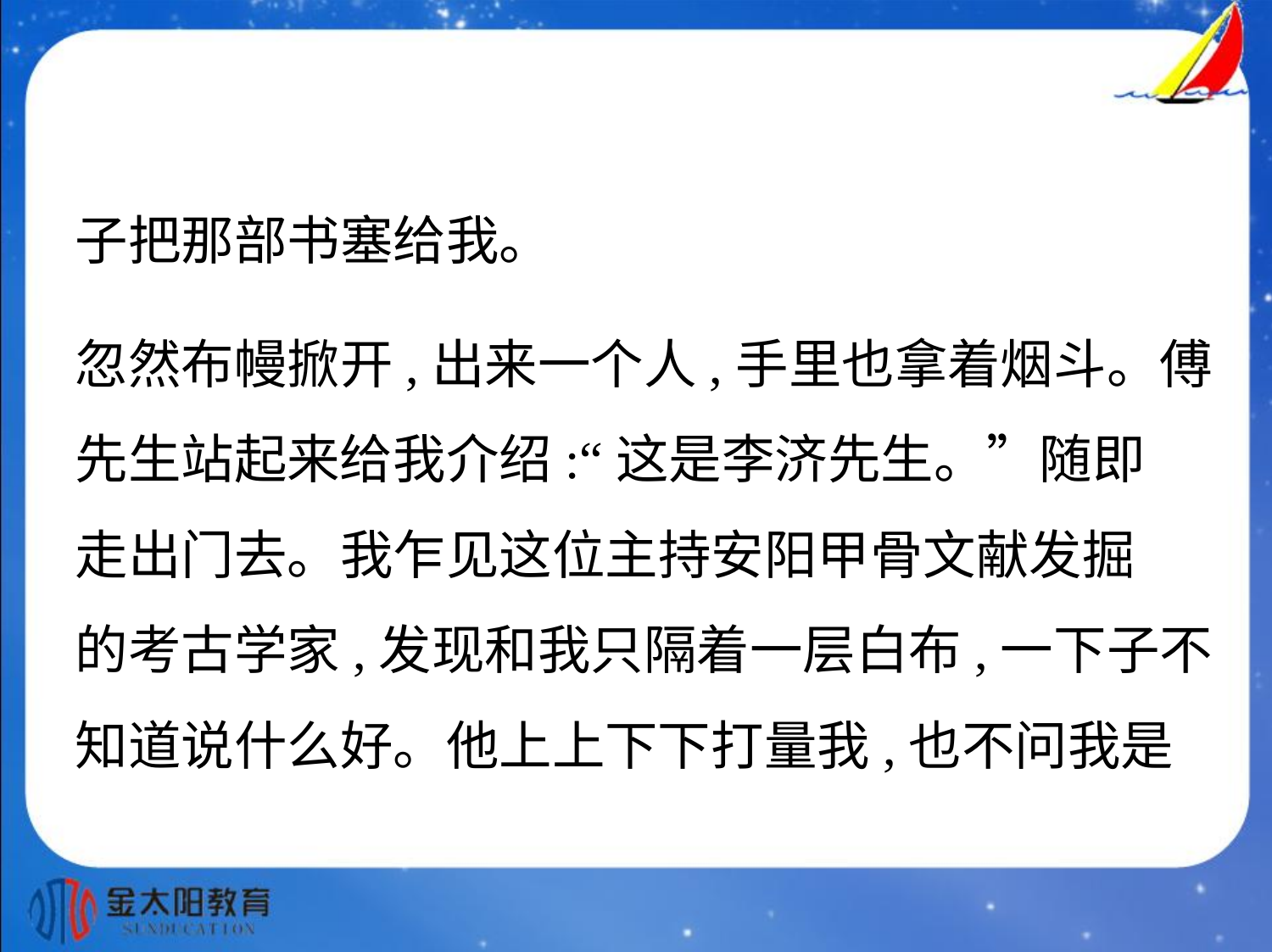

子把那部书塞给我。
忽然布幔掀开,出来一个人,手里也拿着烟斗。傅
先生站起来给我介绍:“这是李济先生。”随即
走出门去。我乍见这位主持安阳甲骨文献发掘
的考古学家,发现和我只隔着一层白布,一下子不
知道说什么好。他上上下下打量我,也不问我是